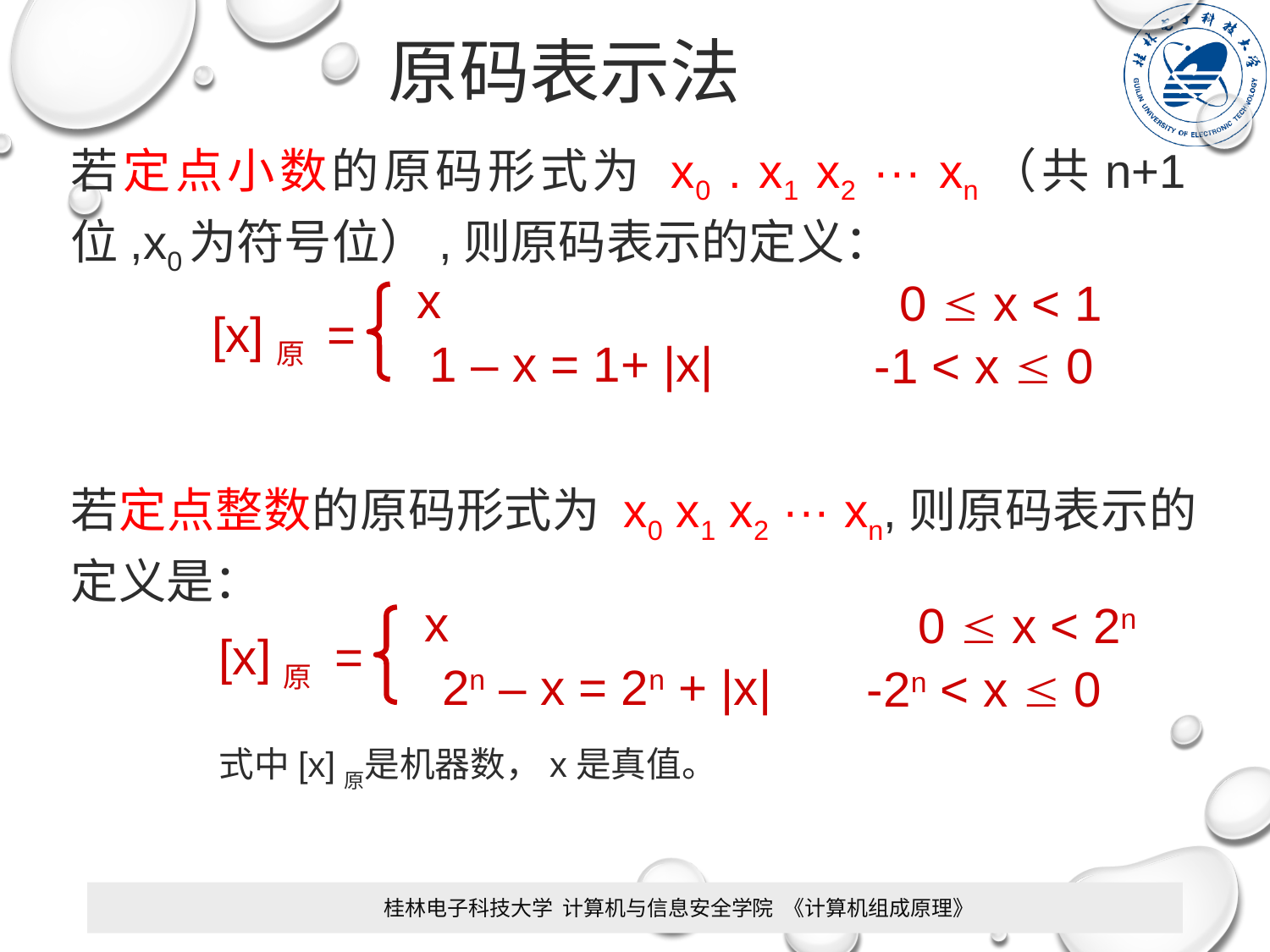

原码表示法
若定点小数的原码形式为 x0 . x1 x2 ··· xn（共n+1位,x0为符号位）,则原码表示的定义：

若定点整数的原码形式为 x0 x1 x2 ··· xn,则原码表示的定义是：

 x
0 ≤ x < 1

[x]原 =
 1 – x = 1+ |x|
  -1 < x ≤ 0
 x
0 ≤ x < 2n

[x]原 =
 2n – x = 2n + |x|
  -2n < x ≤ 0
式中[x]原是机器数，x是真值。
桂林电子科技大学  计算机与信息安全学院  《计算机组成原理》

12